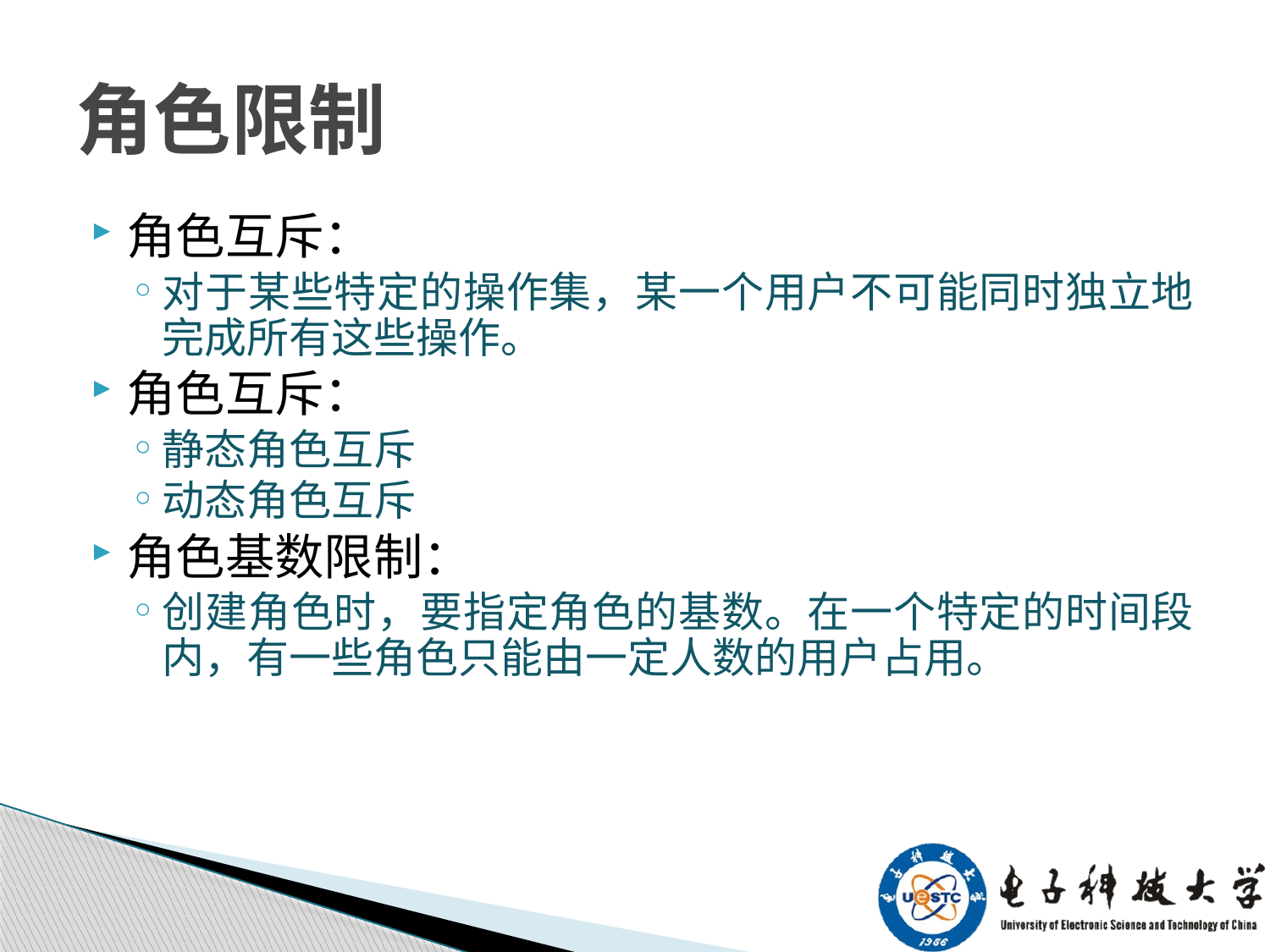

# 角色限制

角色互斥：
对于某些特定的操作集，某一个用户不可能同时独立地完成所有这些操作。
角色互斥：
静态角色互斥
动态角色互斥
角色基数限制：
创建角色时，要指定角色的基数。在一个特定的时间段内，有一些角色只能由一定人数的用户占用。
47